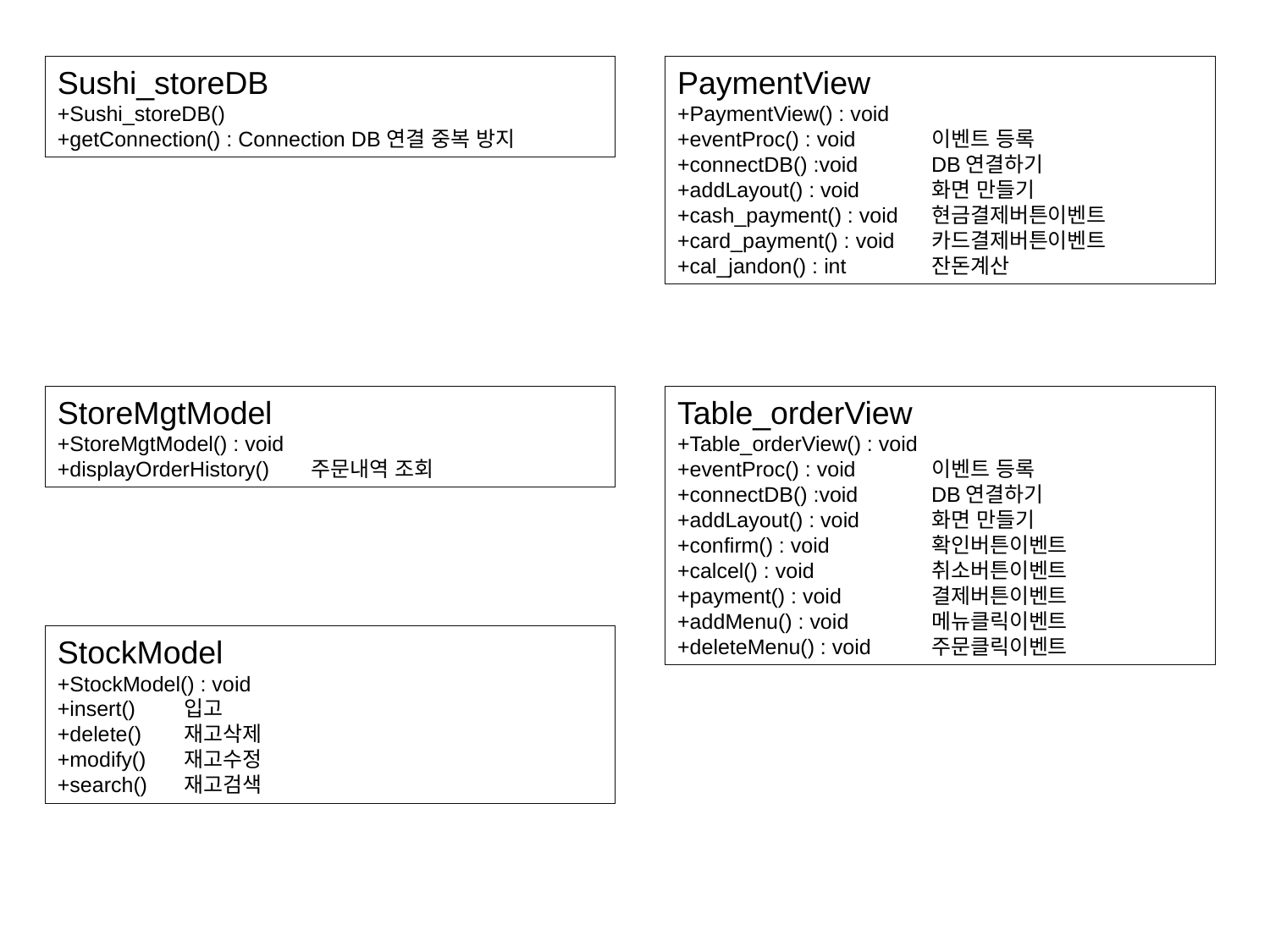

Sushi_storeDB
+Sushi_storeDB()
+getConnection() : Connection DB연결 중복 방지
PaymentView
+PaymentView() : void
+eventProc() : void	이벤트 등록
+connectDB() :void	DB연결하기
+addLayout() : void	화면 만들기
+cash_payment() : void	현금결제버튼이벤트
+card_payment() : void	카드결제버튼이벤트
+cal_jandon() : int	잔돈계산
StoreMgtModel
+StoreMgtModel() : void
+displayOrderHistory()	주문내역 조회
Table_orderView
+Table_orderView() : void
+eventProc() : void	이벤트 등록
+connectDB() :void	DB연결하기
+addLayout() : void 	화면 만들기
+confirm() : void	확인버튼이벤트
+calcel() : void	취소버튼이벤트
+payment() : void	결제버튼이벤트
+addMenu() : void	메뉴클릭이벤트
+deleteMenu() : void	주문클릭이벤트
StockModel
+StockModel() : void
+insert()	입고
+delete()	재고삭제
+modify()	재고수정
+search()	재고검색